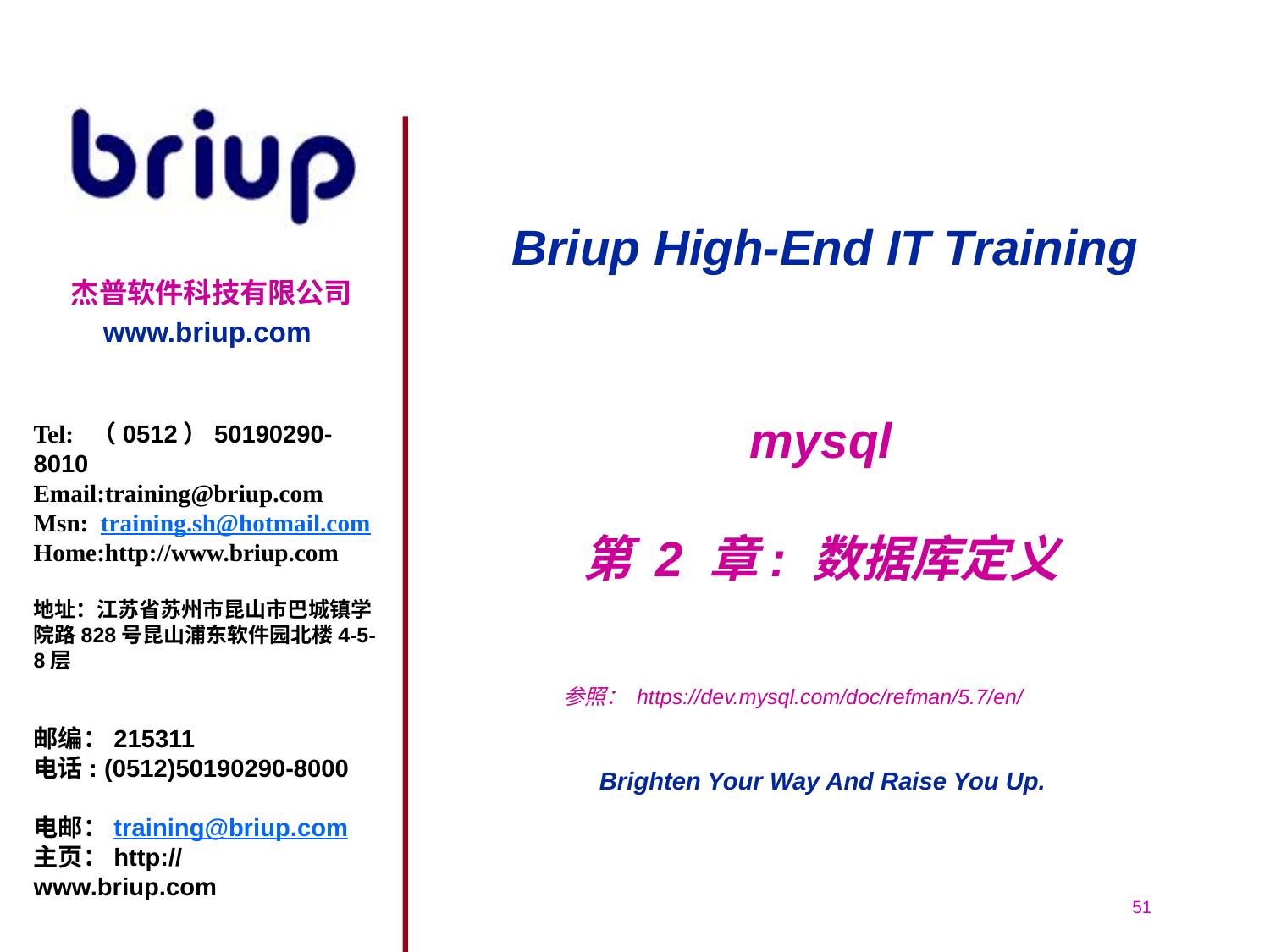

mysql
第 2 章: 数据库定义
参照： https://dev.mysql.com/doc/refman/5.7/en/